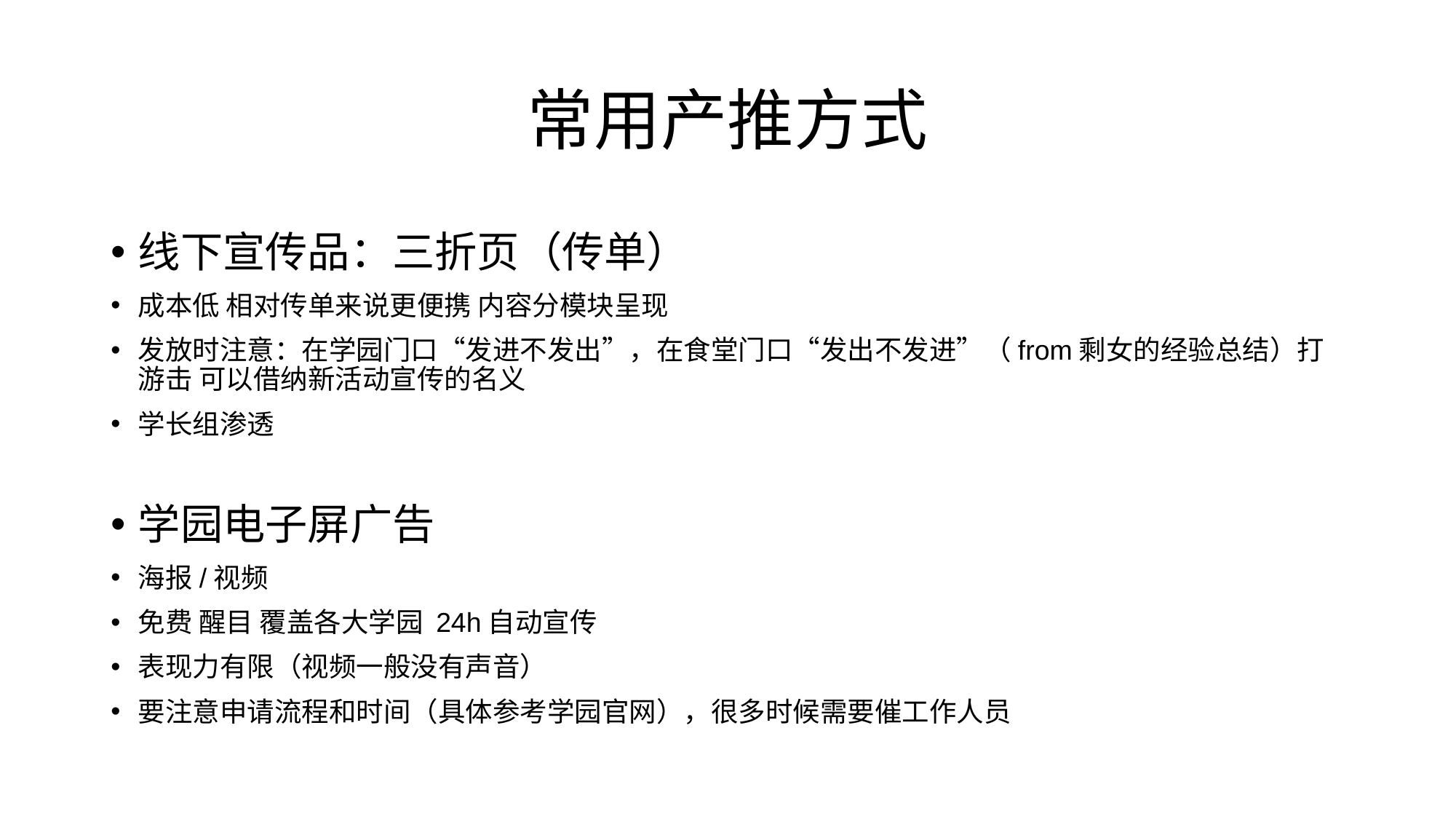

# 常用产推方式
线下宣传品：三折页（传单）
成本低 相对传单来说更便携 内容分模块呈现
发放时注意：在学园门口“发进不发出”，在食堂门口“发出不发进”（from剩女的经验总结）打游击 可以借纳新活动宣传的名义
学长组渗透

学园电子屏广告
海报/视频
免费 醒目 覆盖各大学园 24h自动宣传
表现力有限（视频一般没有声音）
要注意申请流程和时间（具体参考学园官网），很多时候需要催工作人员